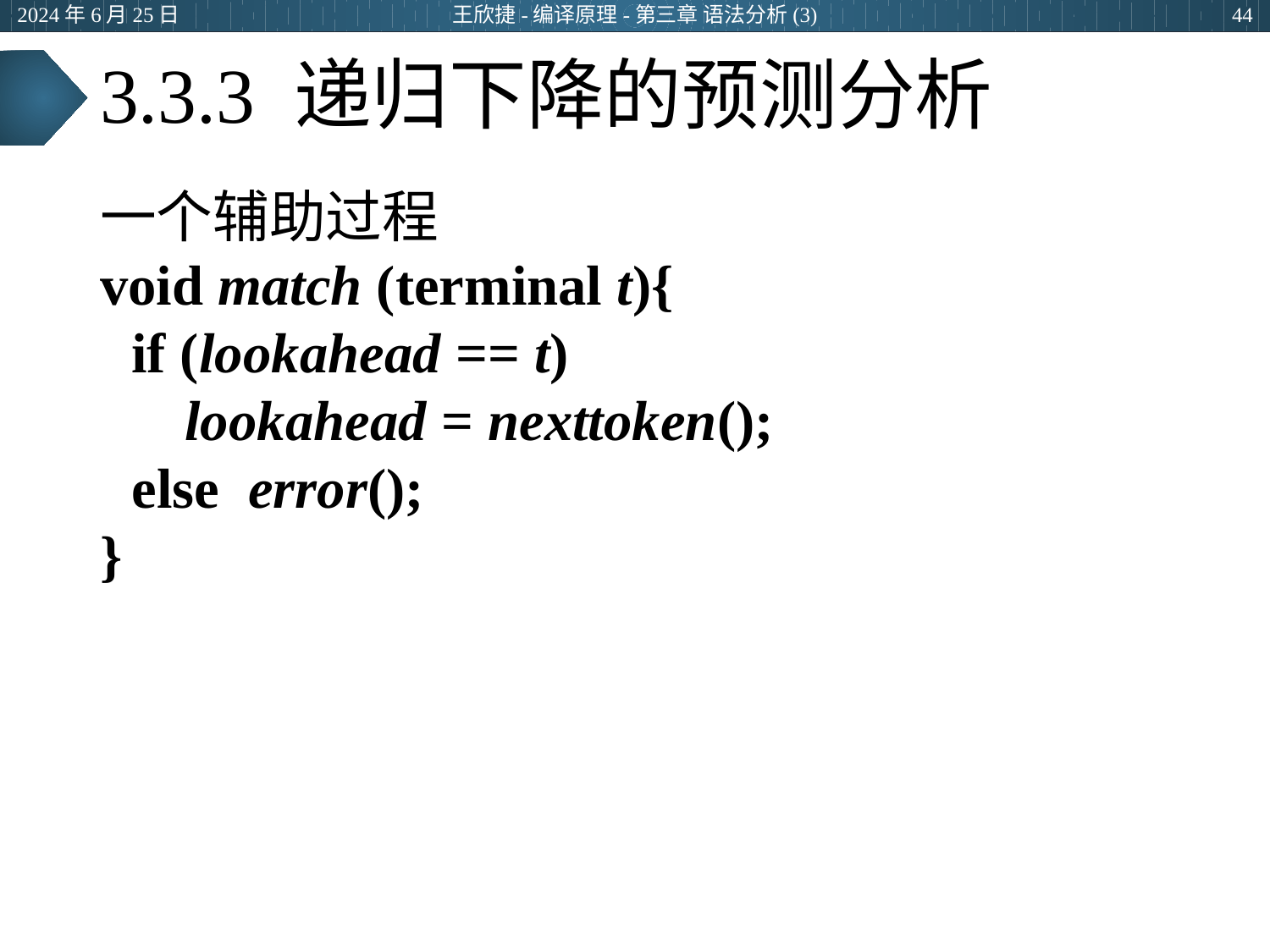

2024年6月25日
王欣捷-编译原理-第三章 语法分析(3)
44
# 3.3.3 递归下降的预测分析
一个辅助过程
void match (terminal t){
	if (lookahead == t)
      lookahead = nexttoken();
	else  error();
}